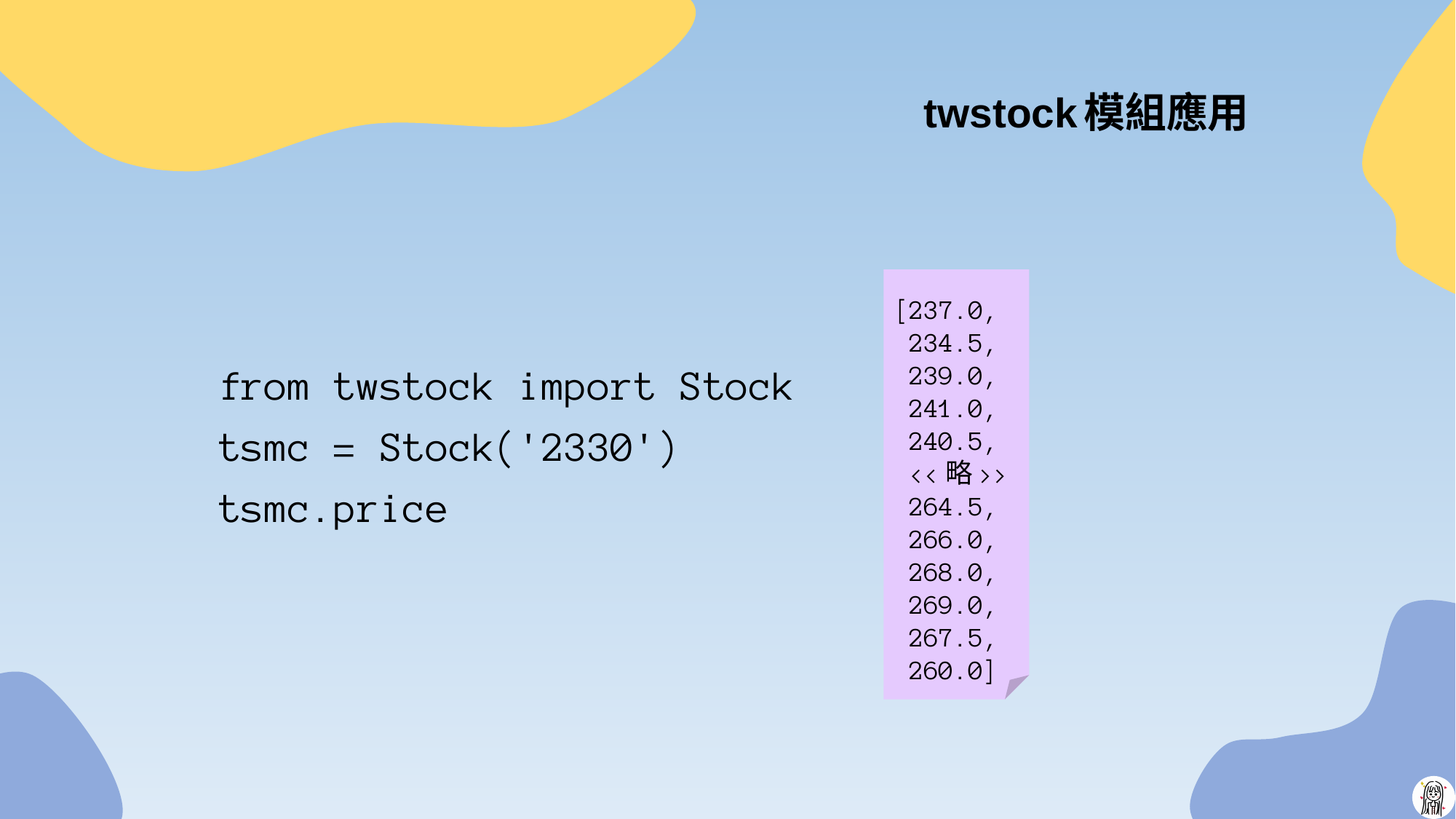

# twstock模組應用

[237.0,
 234.5,
 239.0,
 241.0,
 240.5,
 <<略>>
 264.5,
 266.0,
 268.0,
 269.0,
 267.5,
 260.0]
from twstock import Stock
tsmc = Stock('2330')
tsmc.price
42